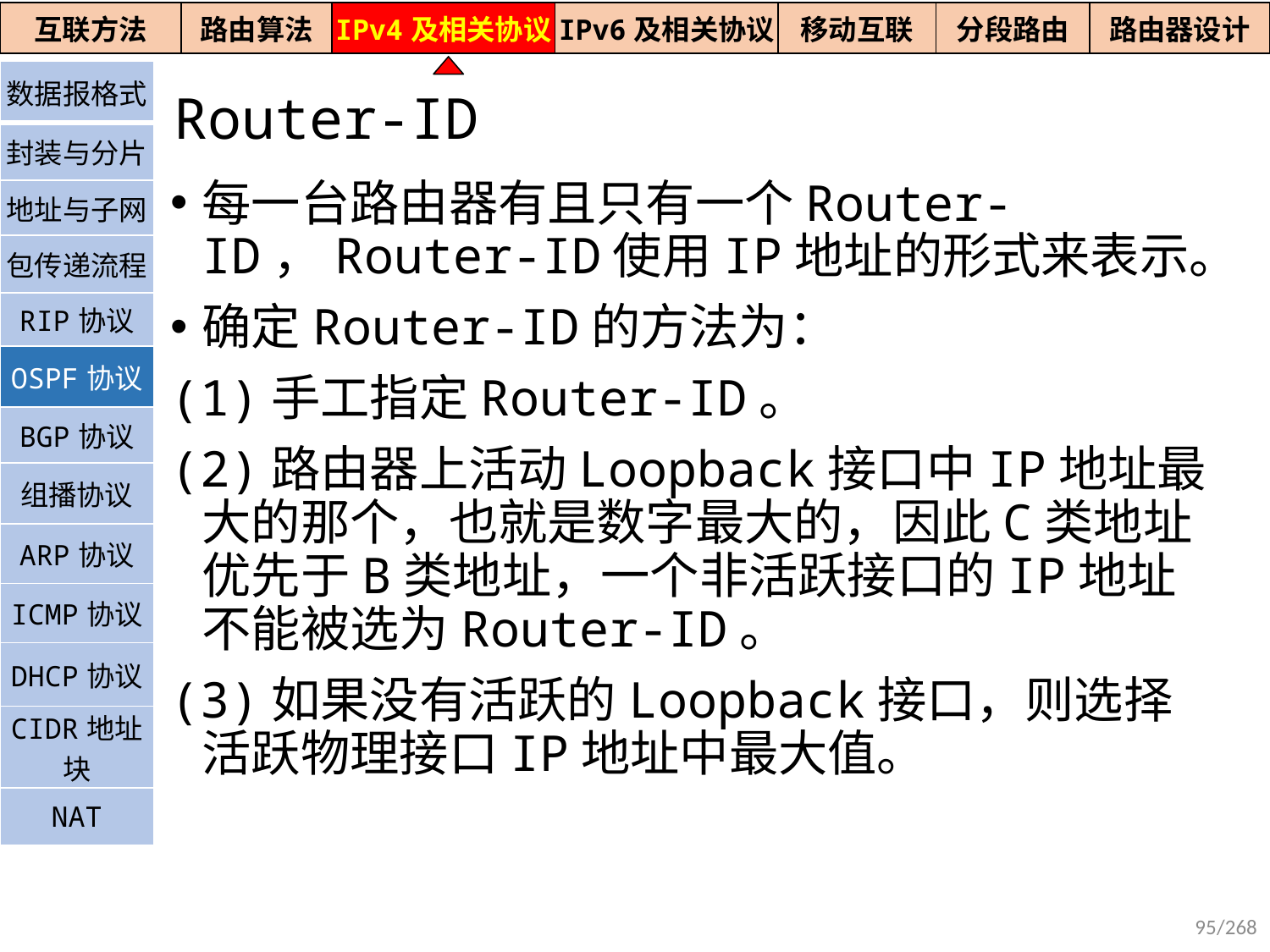

| 互联方法 | 路由算法 | IPv4及相关协议 | IPv6及相关协议 | 移动互联 | 分段路由 | 路由器设计 |
| --- | --- | --- | --- | --- | --- | --- |

| 数据报格式 |
| --- |
| 封装与分片 |
| 地址与子网 |
| 包传递流程 |
| RIP协议 |
| OSPF协议 |
| BGP协议 |
| 组播协议 |
| ARP协议 |
| ICMP协议 |
| DHCP协议 |
| CIDR地址块 |
| NAT |
Router-ID
每一台路由器有且只有一个Router-ID，Router-ID使用IP地址的形式来表示。
确定Router-ID的方法为：
(1)手工指定Router-ID。
(2)路由器上活动Loopback接口中IP地址最大的那个，也就是数字最大的，因此C类地址优先于B类地址，一个非活跃接口的IP地址不能被选为Router-ID。
(3)如果没有活跃的Loopback接口，则选择活跃物理接口IP地址中最大值。
95/268